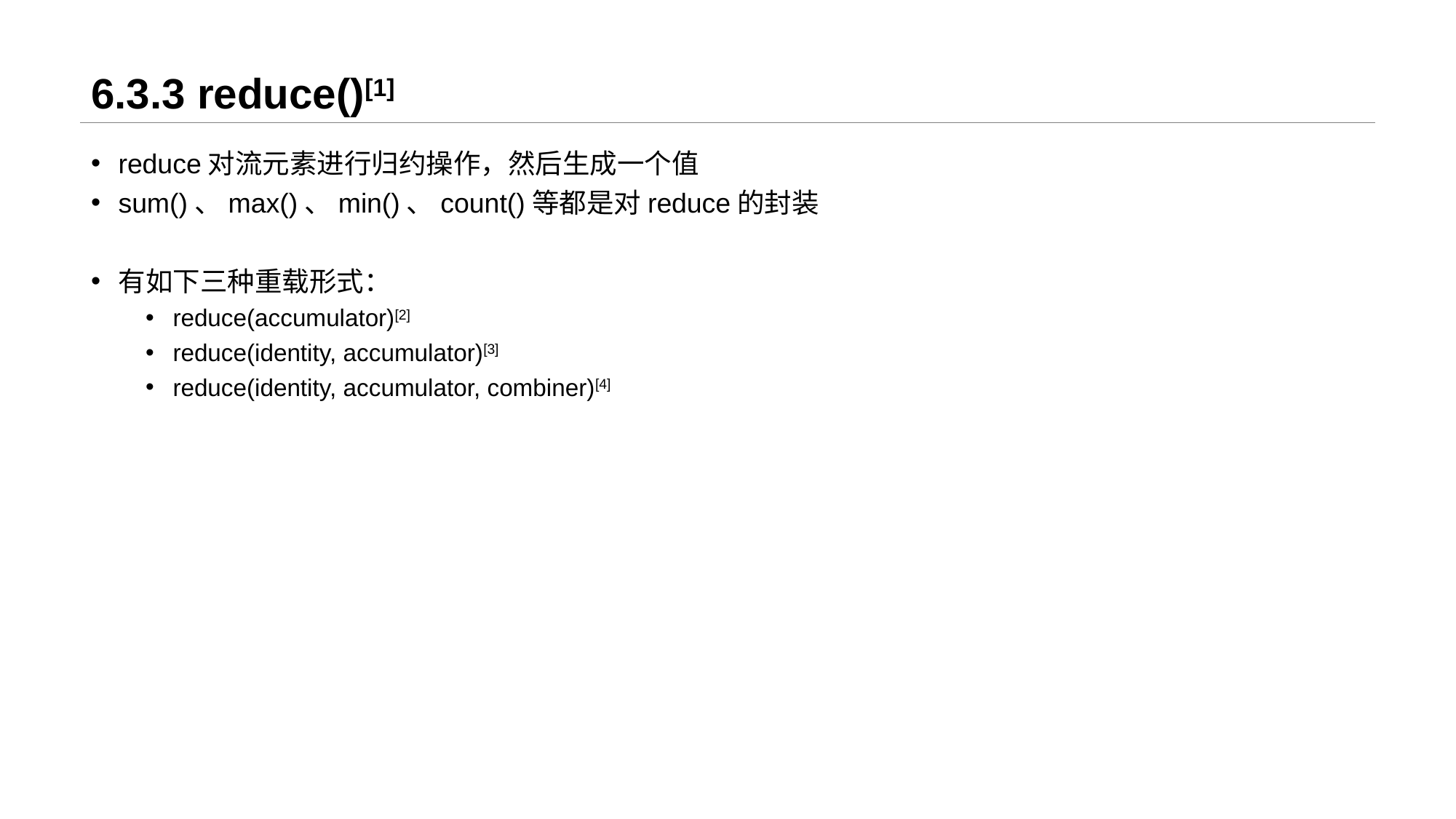

# 6.3.3 reduce()[1]
reduce对流元素进行归约操作，然后生成一个值
sum()、max()、min()、count()等都是对reduce的封装

有如下三种重载形式：
reduce(accumulator)[2]
reduce(identity, accumulator)[3]
reduce(identity, accumulator, combiner)[4]